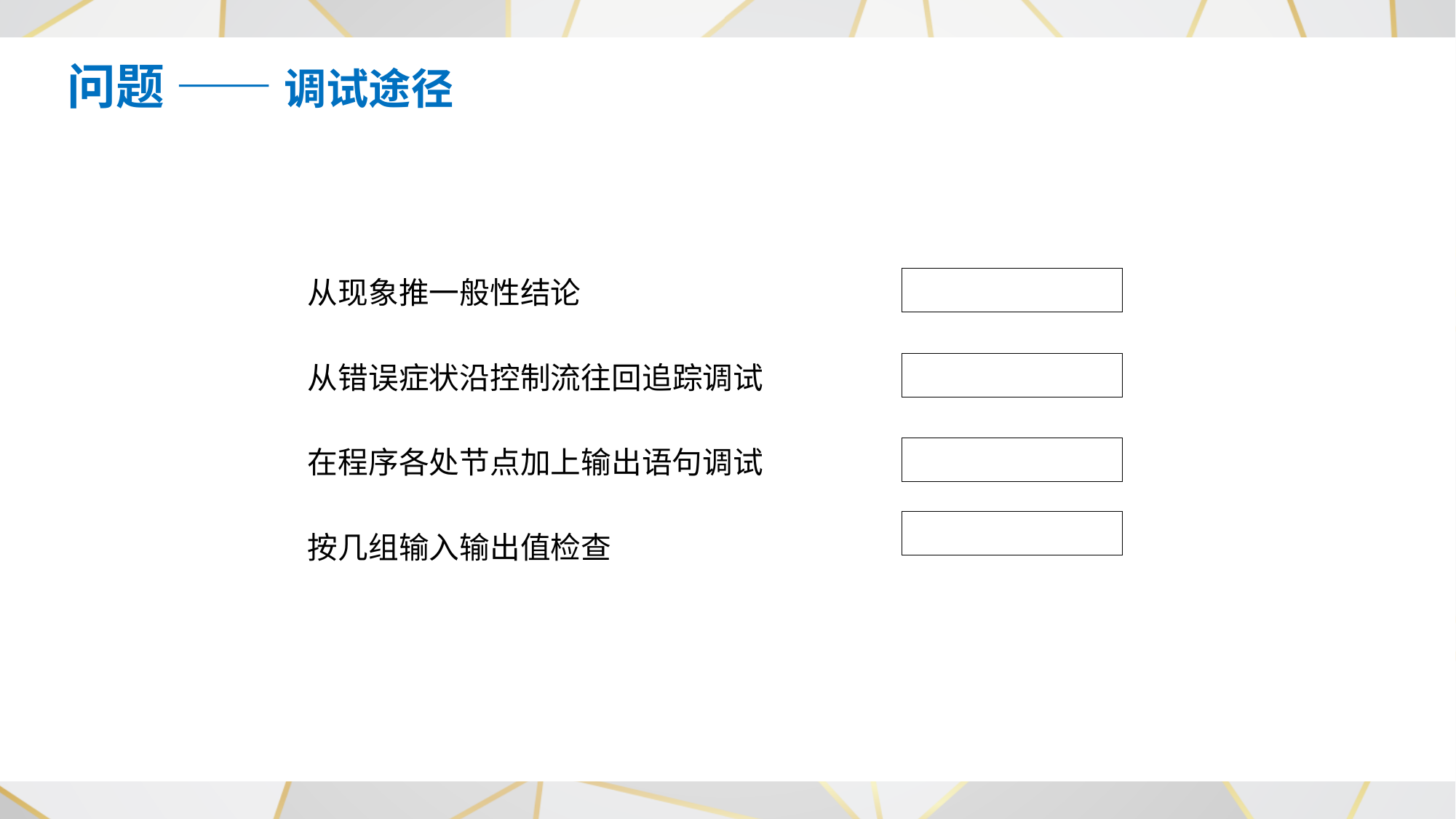

问题 —— 调试途径
从现象推一般性结论

从错误症状沿控制流往回追踪调试

在程序各处节点加上输出语句调试

按几组输入输出值检查